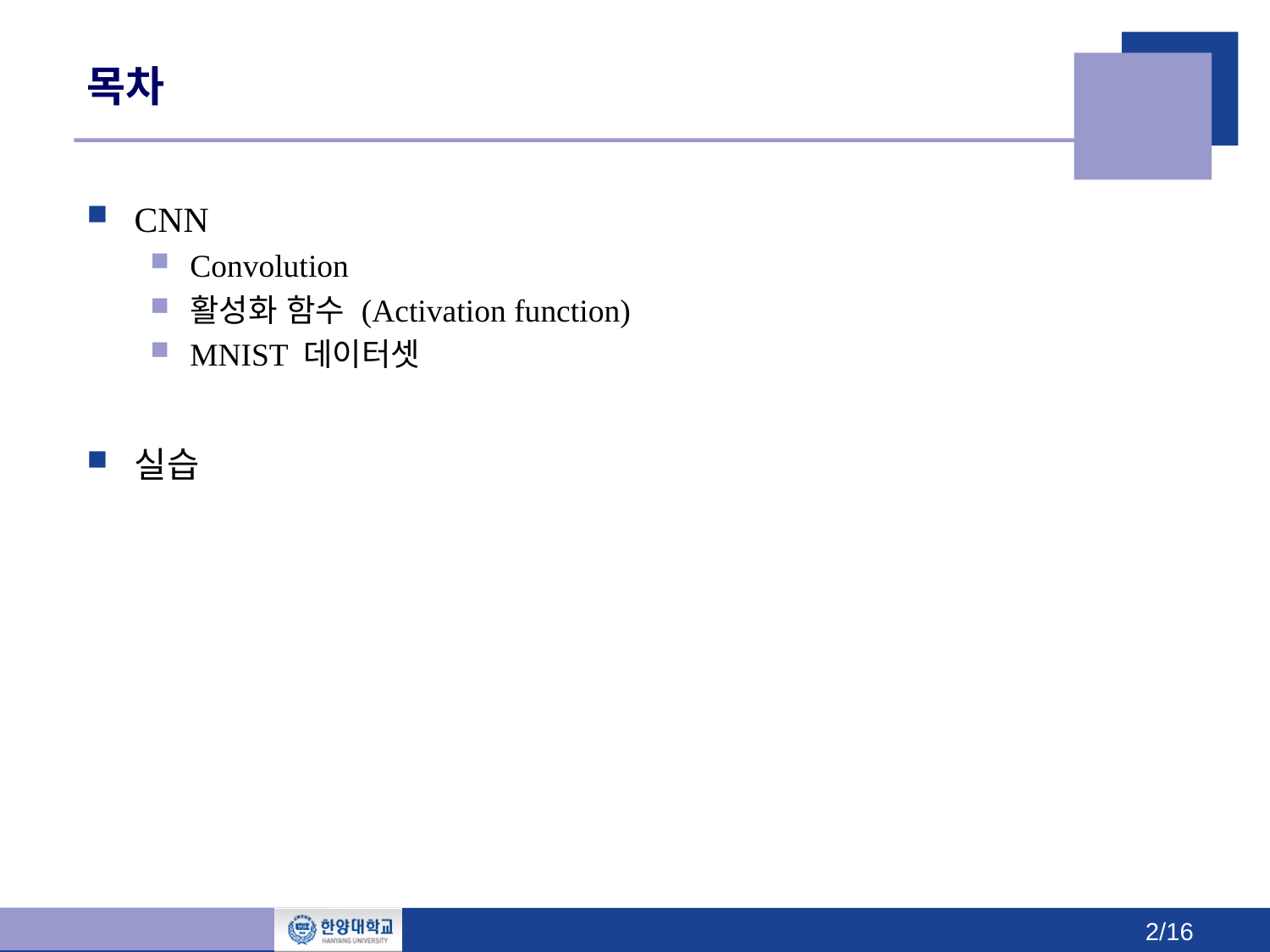

# 목차
CNN
Convolution
활성화 함수 (Activation function)
MNIST 데이터셋

실습
2/16